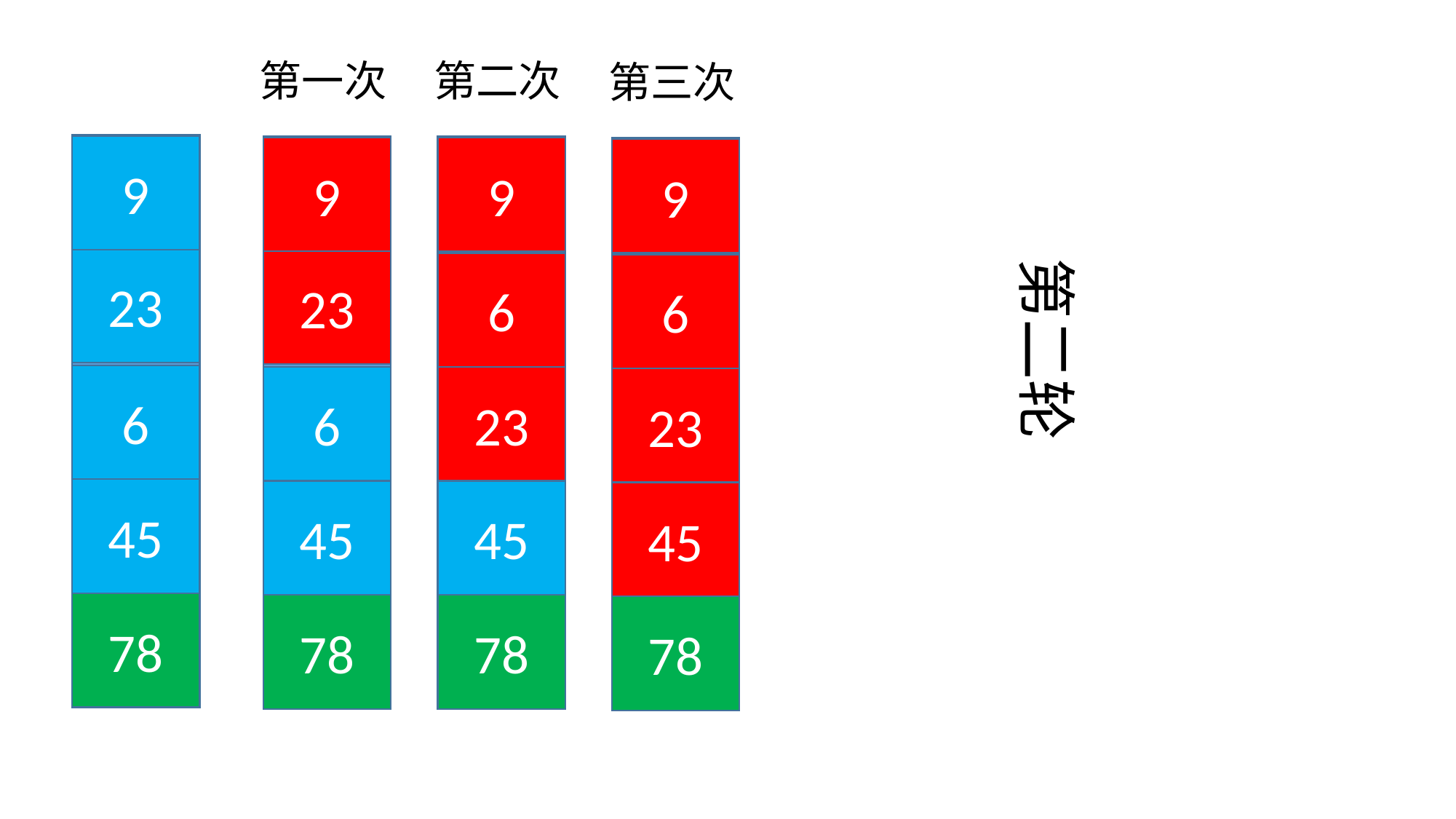

第一次
第二次
第三次

9

9
9

9
第二轮
23
23
6
6
6
23
6
23
45
45
45
45
78
78
78
78